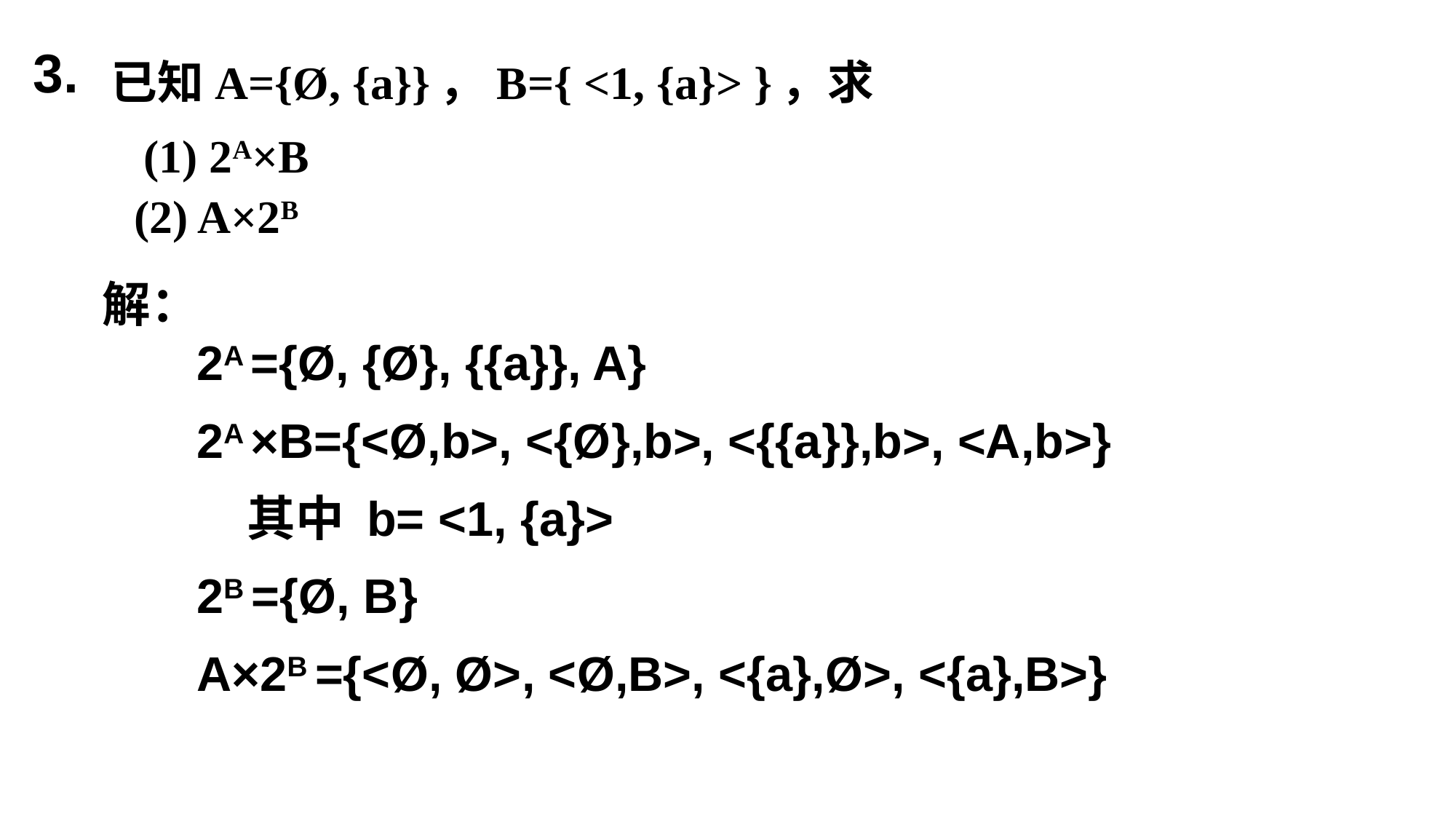

3.
# 已知A={Ø, {a}}，B={ <1, {a}> }，求 (1) 2A×B (2) A×2B
解：
       2A ={Ø, {Ø}, {{a}}, A}
       2A ×B={<Ø,b>, <{Ø},b>, <{{a}},b>, <A,b>}
            其中 b= <1, {a}>
       2B ={Ø, B}
       A×2B ={<Ø, Ø>, <Ø,B>, <{a},Ø>, <{a},B>}